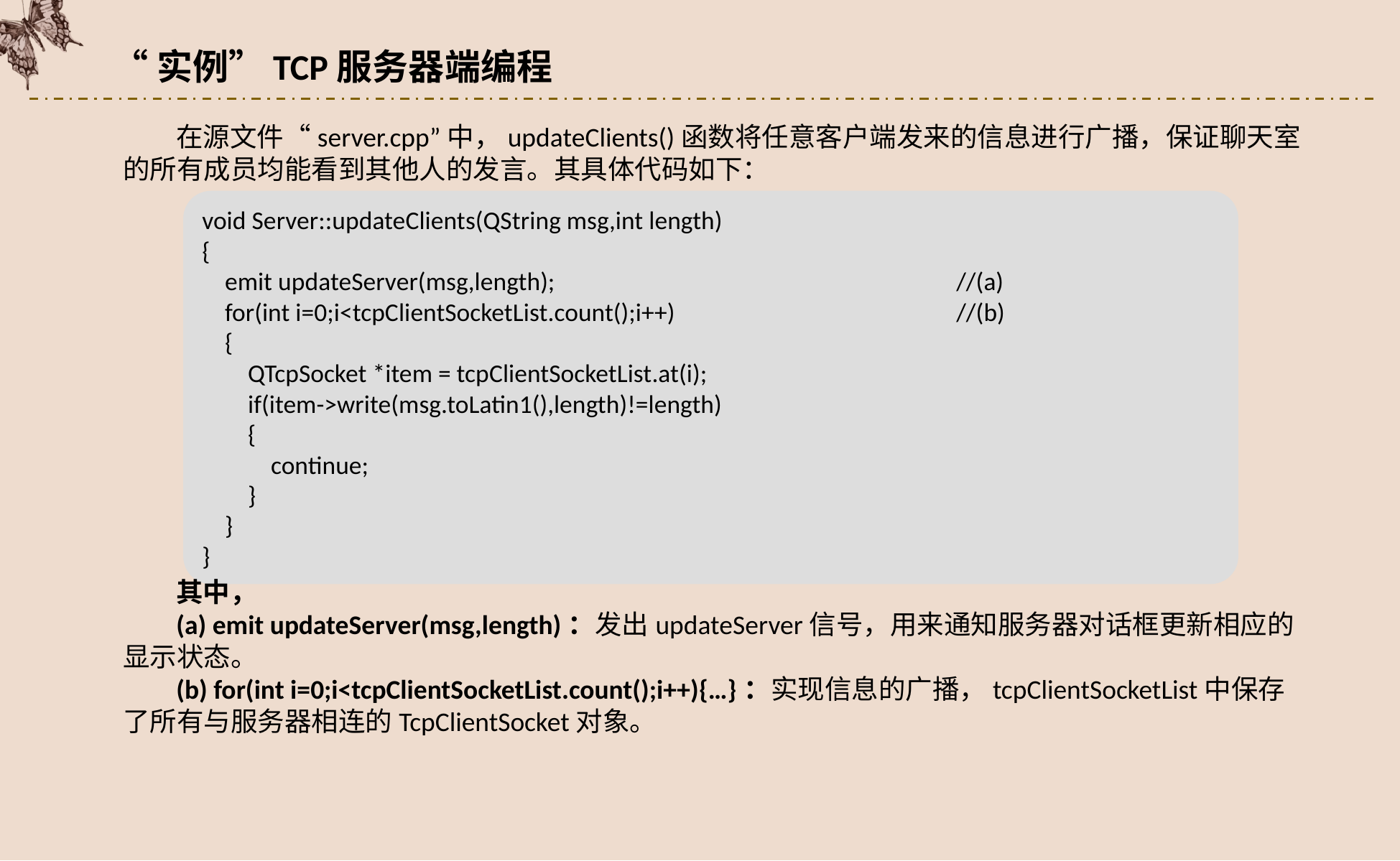

“实例”TCP服务器端编程
在源文件“server.cpp”中，updateClients()函数将任意客户端发来的信息进行广播，保证聊天室的所有成员均能看到其他人的发言。其具体代码如下：
void Server::updateClients(QString msg,int length)
{
    emit updateServer(msg,length);				//(a)
    for(int i=0;i<tcpClientSocketList.count();i++)			//(b)
    {
        QTcpSocket *item = tcpClientSocketList.at(i);
        if(item->write(msg.toLatin1(),length)!=length)
        {
            continue;
        }
    }
}
其中，
(a) emit updateServer(msg,length)：发出updateServer信号，用来通知服务器对话框更新相应的显示状态。
(b) for(int i=0;i<tcpClientSocketList.count();i++){…}：实现信息的广播，tcpClientSocketList中保存了所有与服务器相连的TcpClientSocket对象。